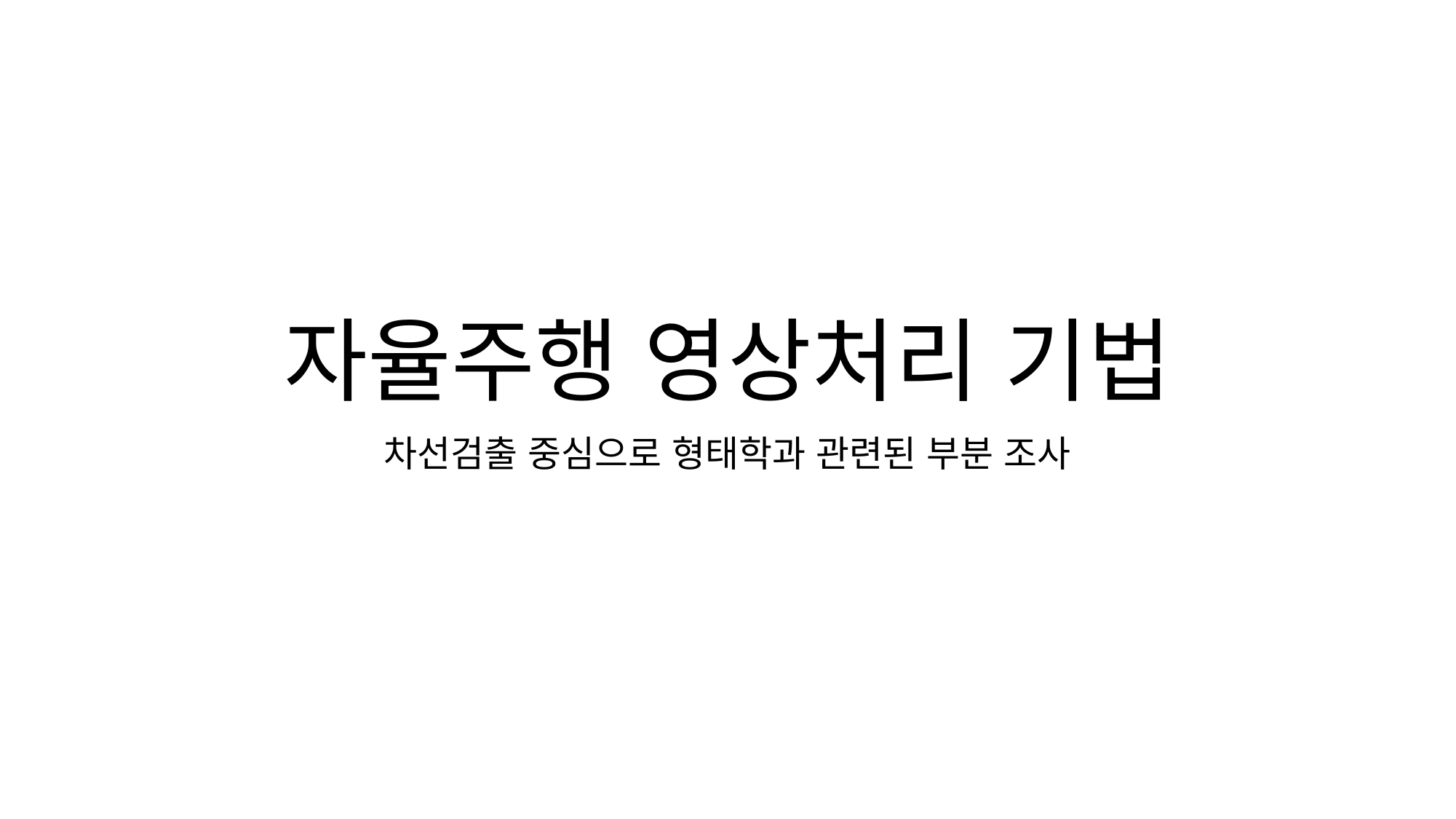

# 자율주행 영상처리 기법
차선검출 중심으로 형태학과 관련된 부분 조사